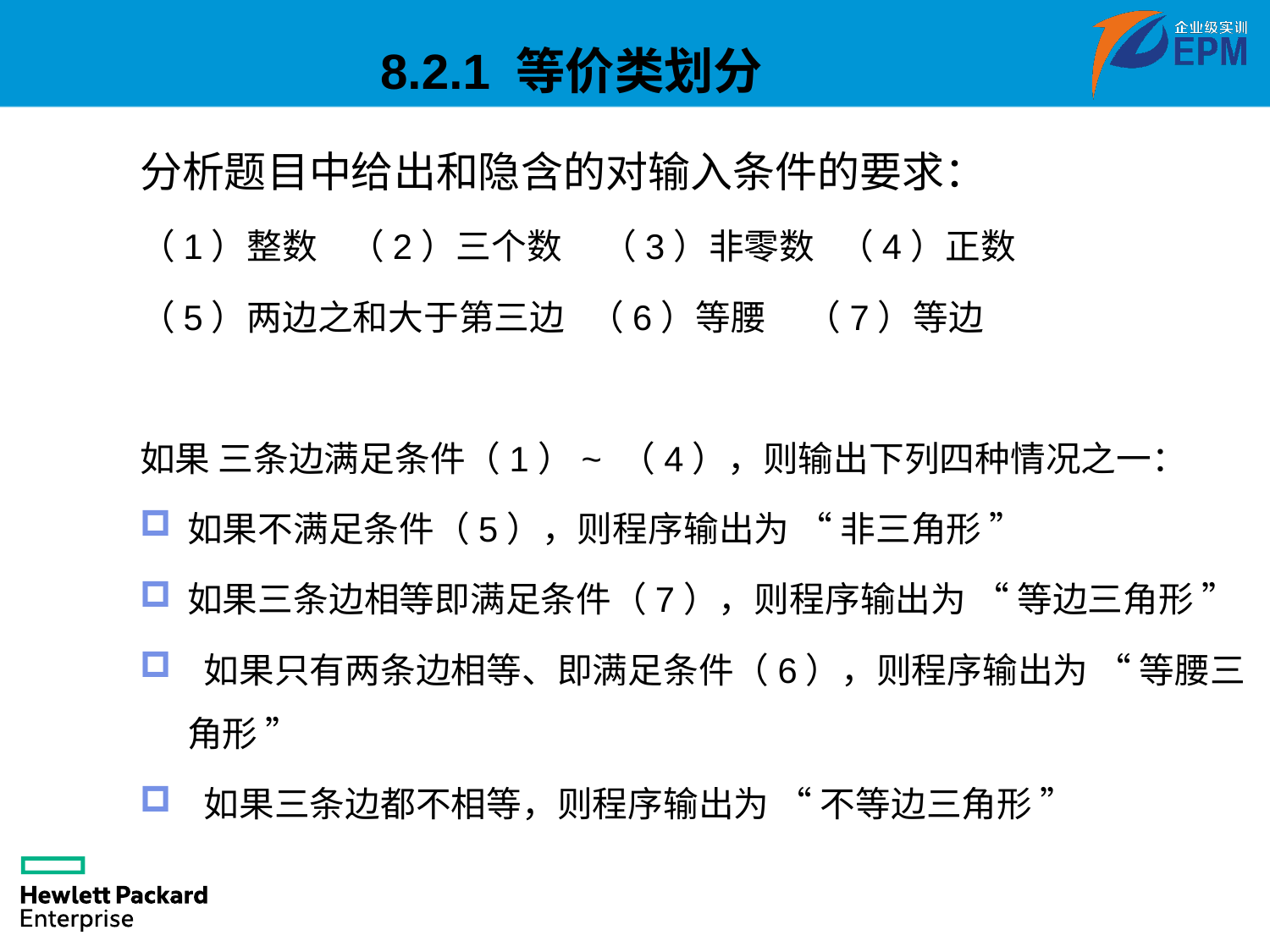

8.2.1 等价类划分
分析题目中给出和隐含的对输入条件的要求：
（1）整数    （2）三个数     （3）非零数   （4）正数
（5）两边之和大于第三边   （6）等腰     （7）等边

如果 三条边满足条件（1）~ （4），则输出下列四种情况之一：
如果不满足条件（5），则程序输出为 “ 非三角形 ”
如果三条边相等即满足条件（7），则程序输出为 “ 等边三角形 ”
 如果只有两条边相等、即满足条件（6），则程序输出为 “ 等腰三角形 ”
 如果三条边都不相等，则程序输出为 “ 不等边三角形 ”